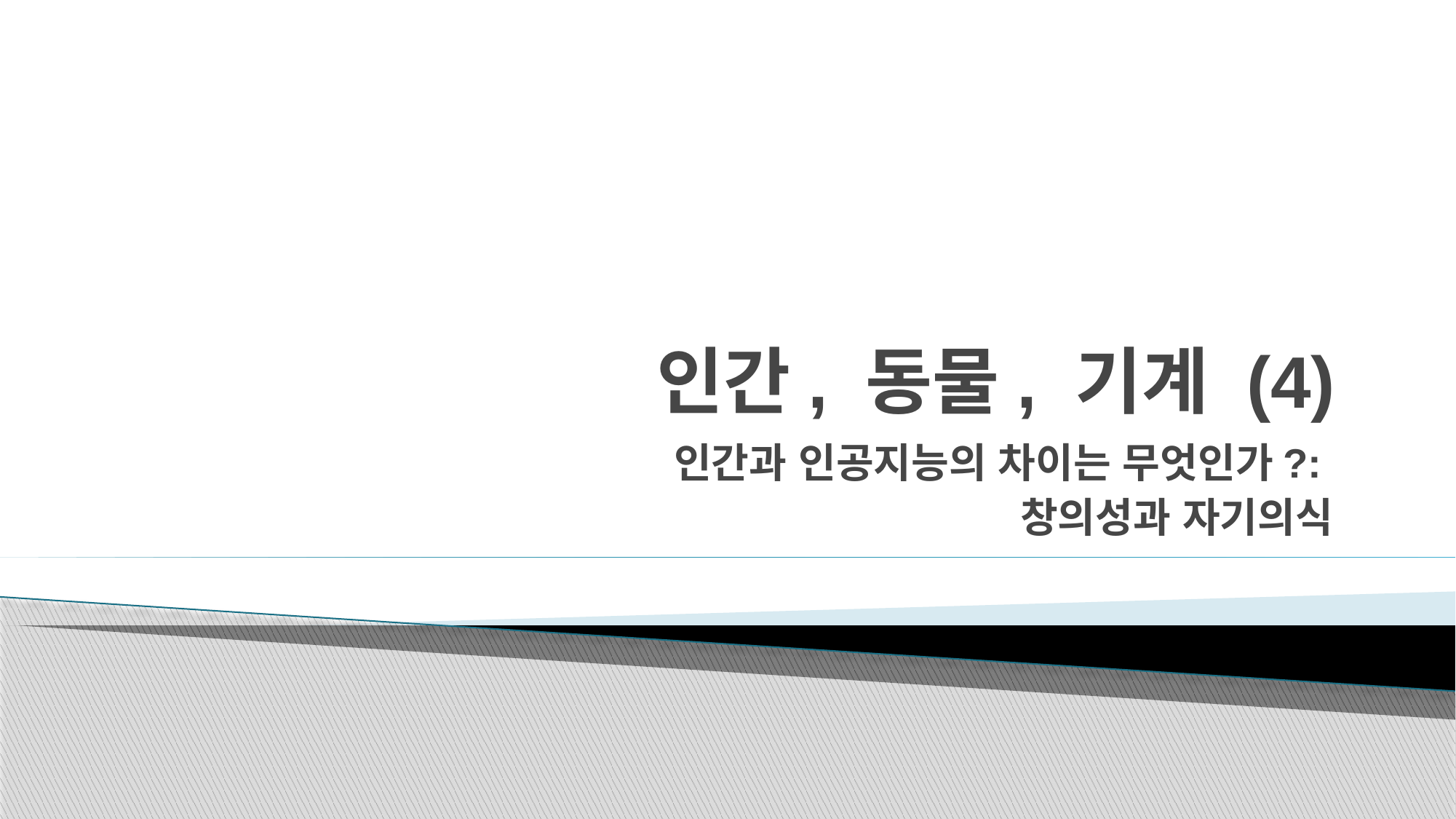

# 인간, 동물, 기계 (4)
인간과 인공지능의 차이는 무엇인가?:
창의성과 자기의식